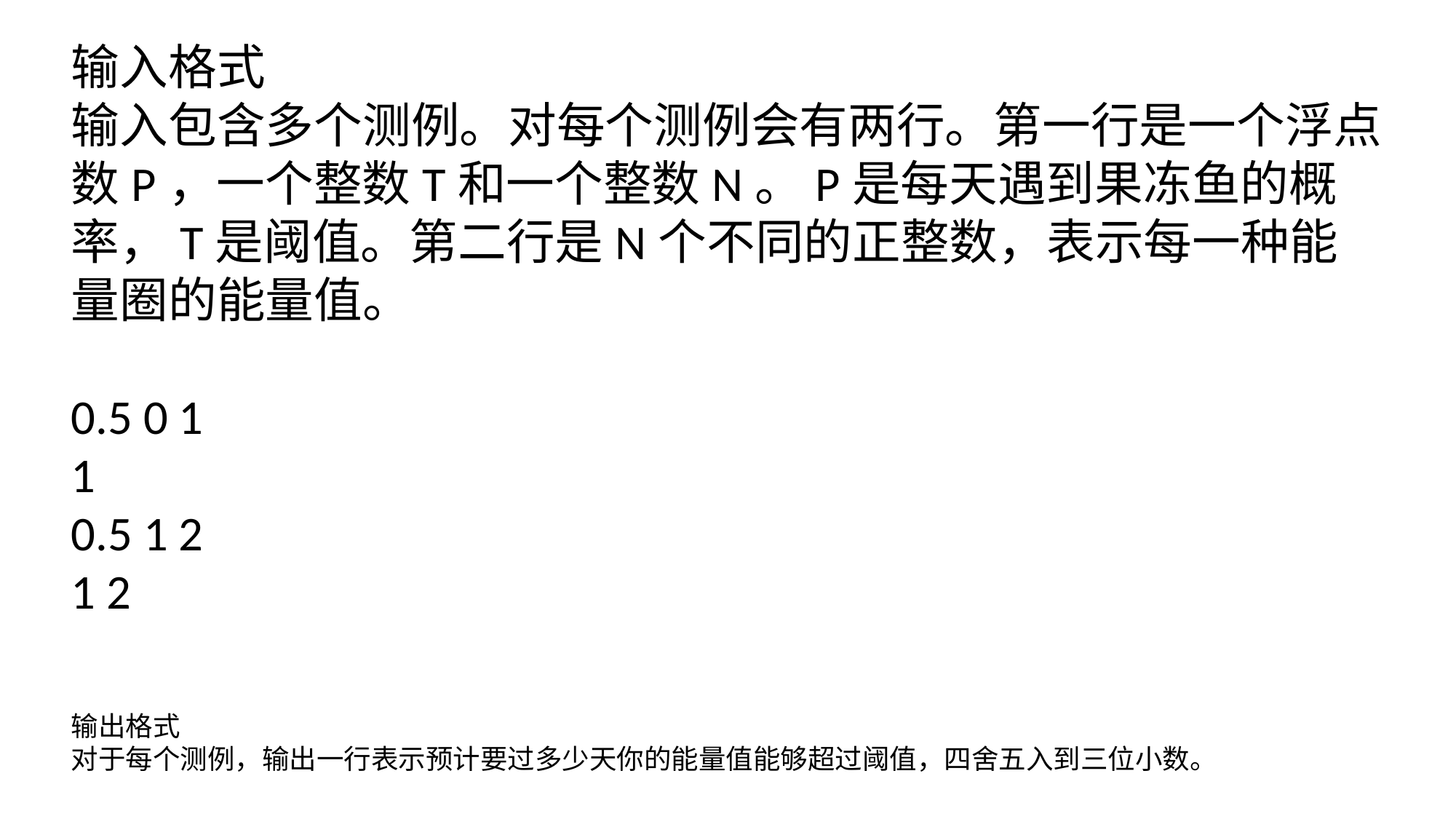

输入格式
输入包含多个测例。对每个测例会有两行。第一行是一个浮点数P，一个整数T和一个整数N。P是每天遇到果冻鱼的概率，T是阈值。第二行是N个不同的正整数，表示每一种能量圈的能量值。

0.5 0 1
1
0.5 1 2
1 2

输出格式
对于每个测例，输出一行表示预计要过多少天你的能量值能够超过阈值，四舍五入到三位小数。